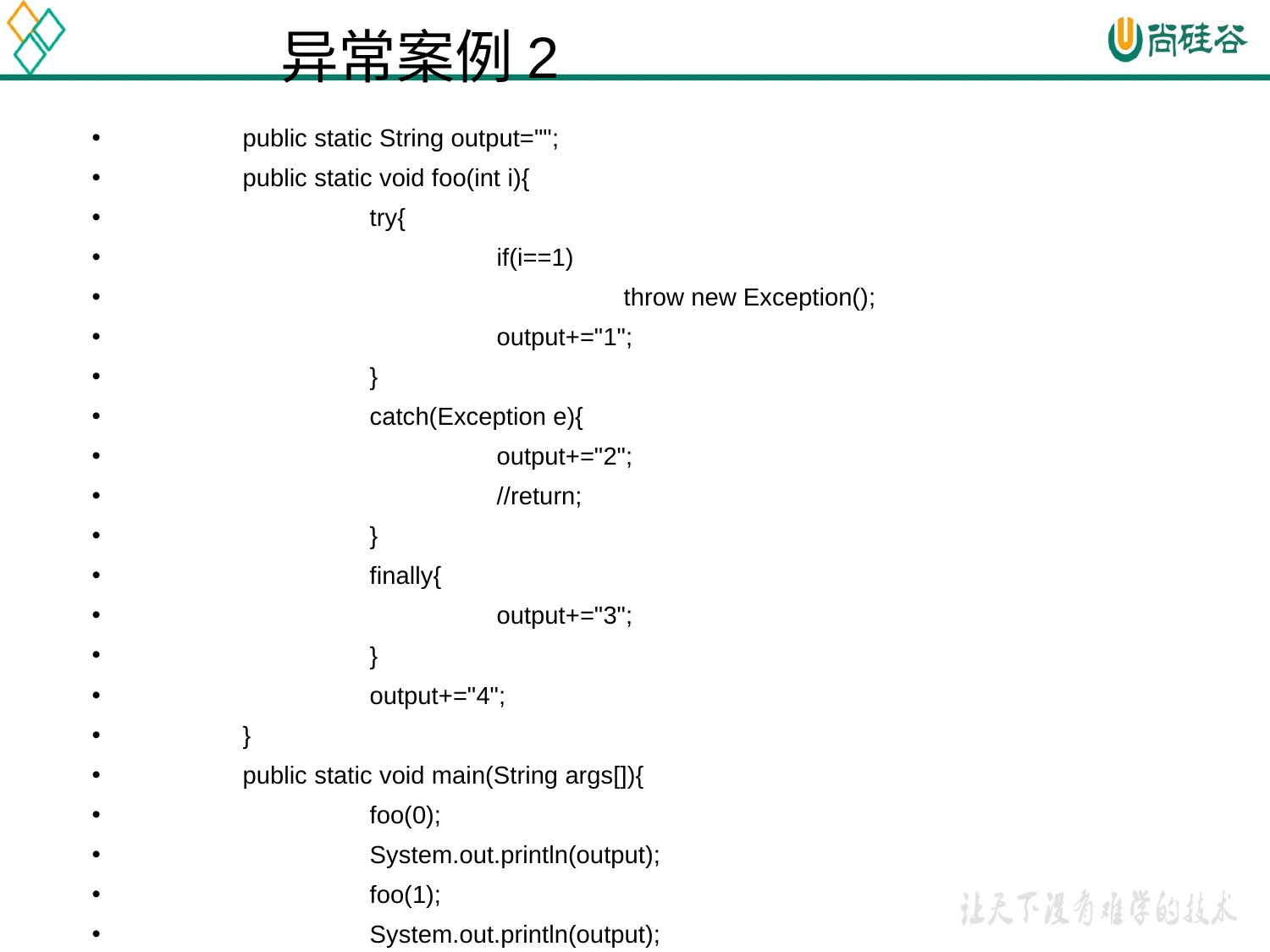

# 异常案例2
	public static String output="";
	public static void foo(int i){
		try{
			if(i==1)
				throw new Exception();
			output+="1";
		}
		catch(Exception e){
			output+="2";
			//return;
		}
		finally{
			output+="3";
		}
		output+="4";
	}
	public static void main(String args[]){
		foo(0);
		System.out.println(output);
		foo(1);
		System.out.println(output);
	}